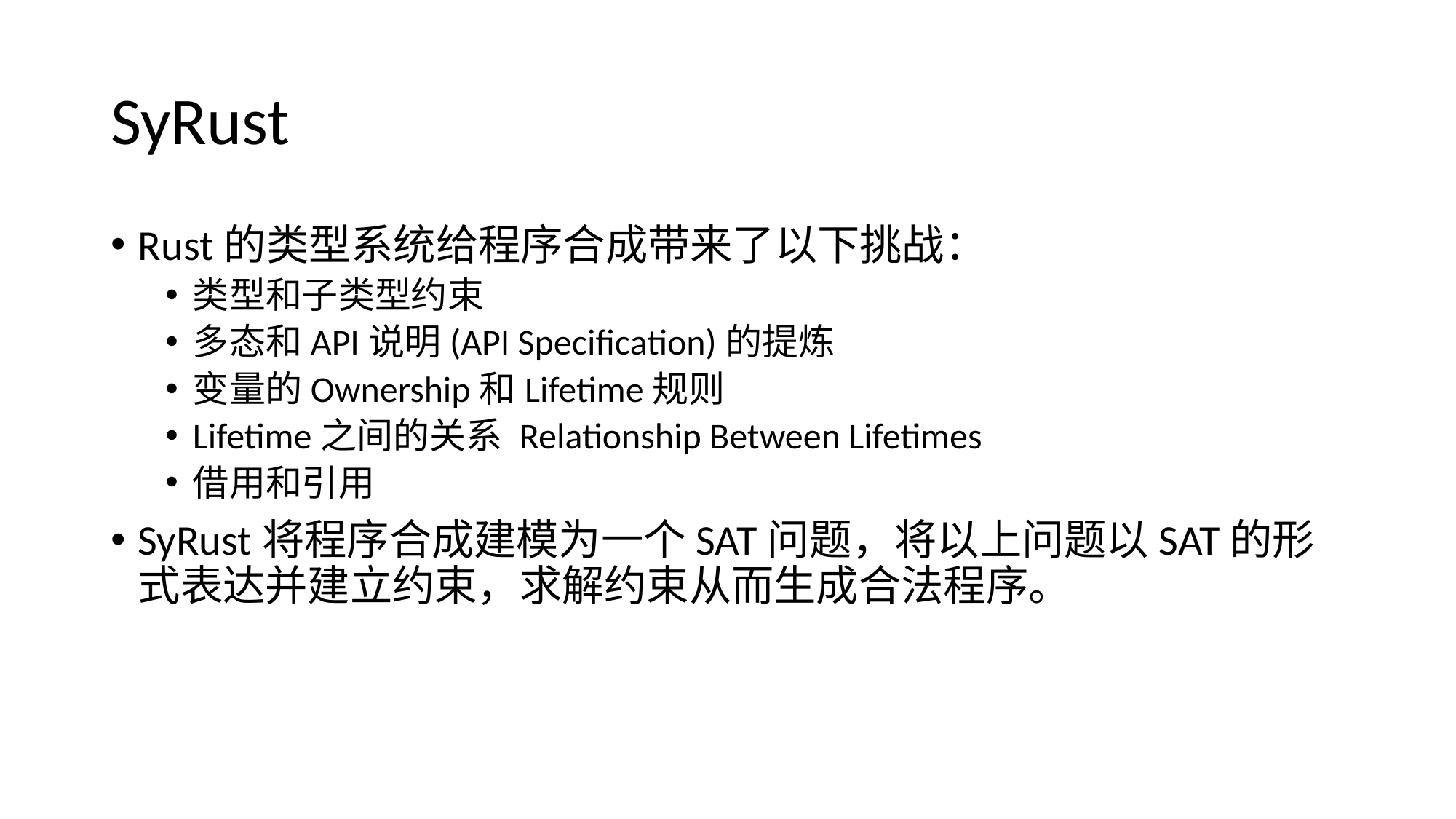

# SyRust
Rust的类型系统给程序合成带来了以下挑战：
类型和子类型约束
多态和API说明(API Specification)的提炼
变量的Ownership和Lifetime规则
Lifetime之间的关系 Relationship Between Lifetimes
借用和引用
SyRust将程序合成建模为一个SAT问题，将以上问题以SAT的形式表达并建立约束，求解约束从而生成合法程序。